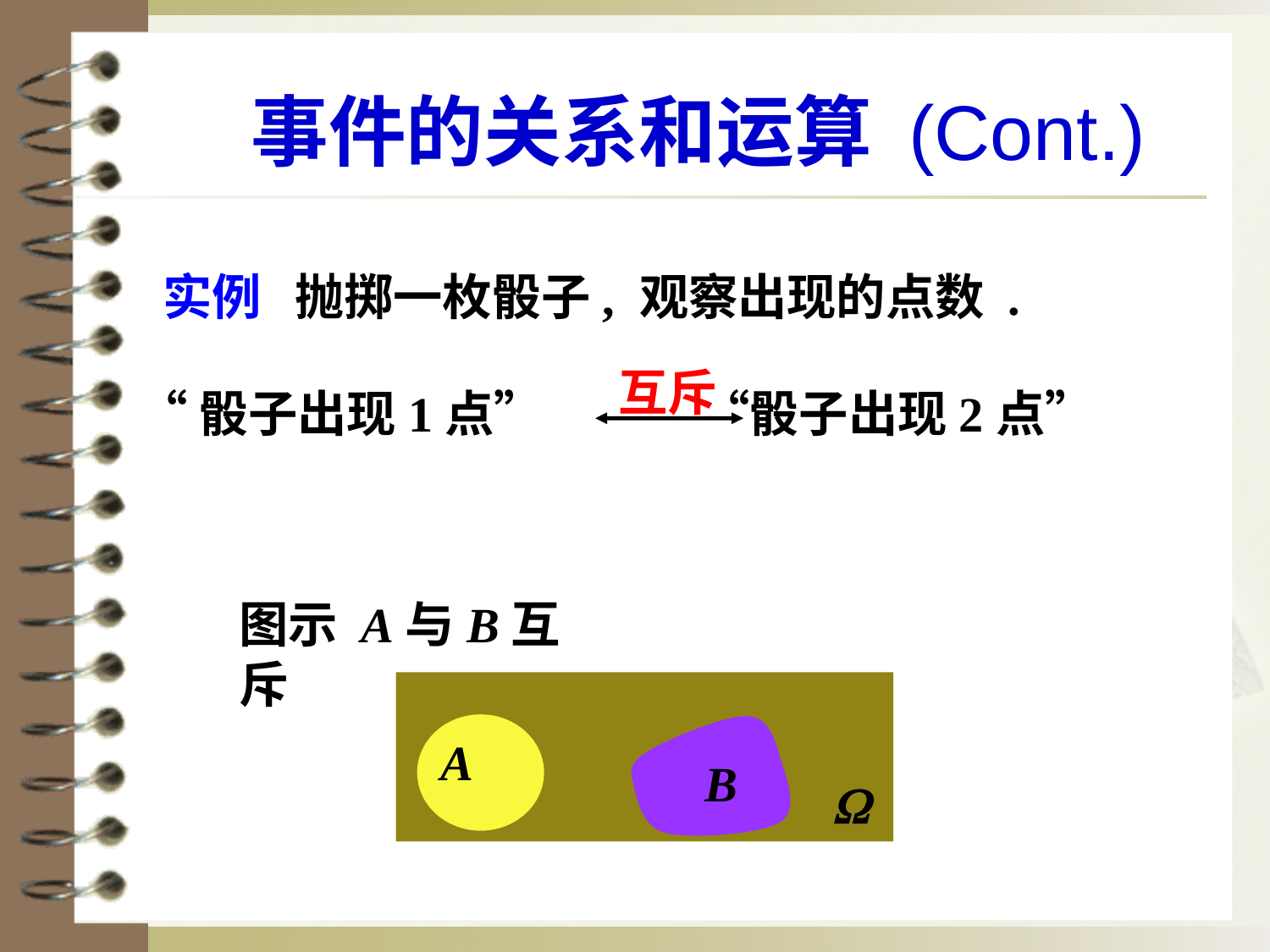

# 事件的关系和运算 (Cont.)
实例   抛掷一枚骰子, 观察出现的点数 .
互斥

“骰子出现1点”              “骰子出现2点”
图示 A与B互斥

A

B
Ω